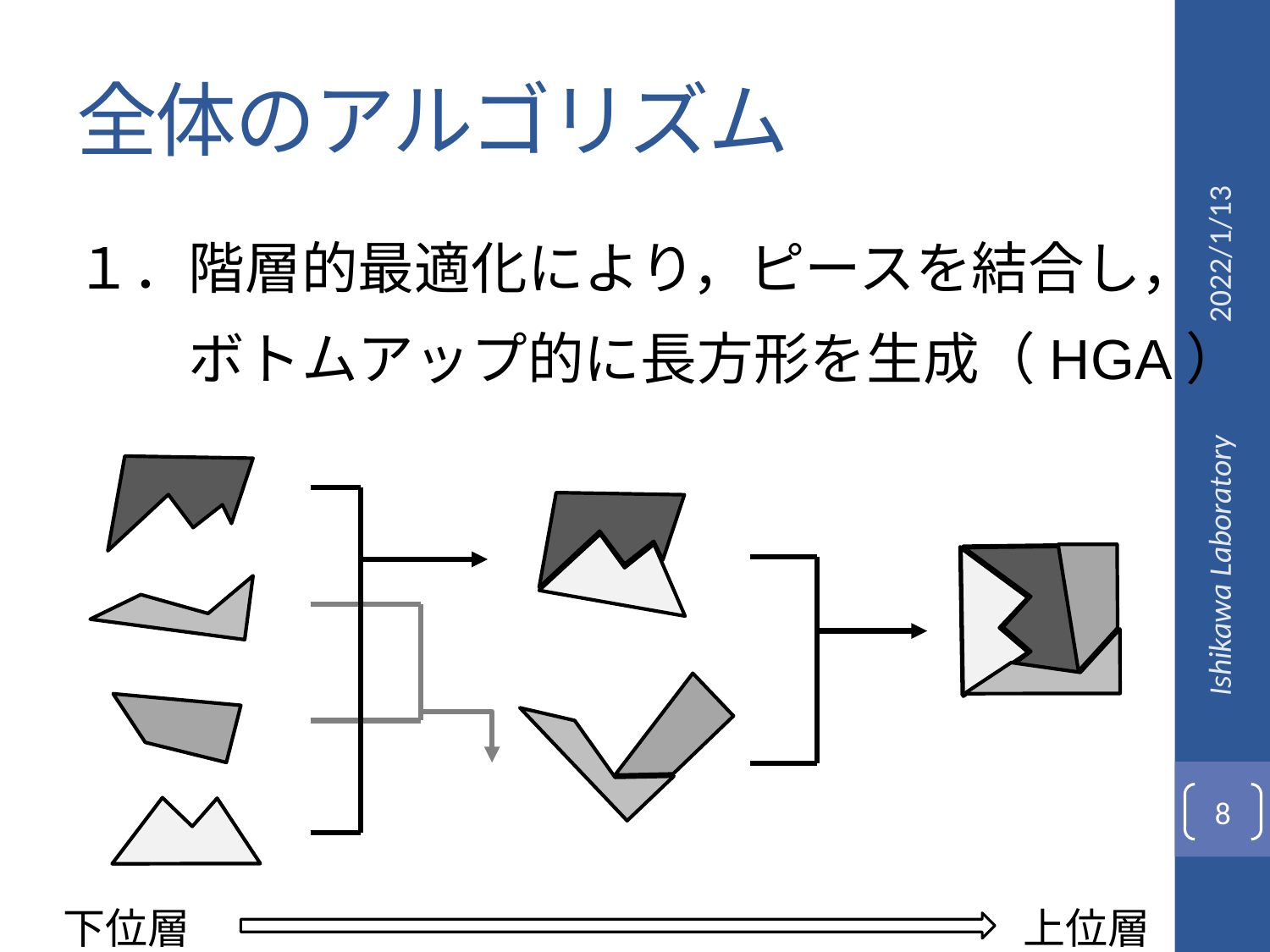

# 全体のアルゴリズム
2022/1/13
１．階層的最適化により，ピースを結合し，
　　ボトムアップ的に長方形を生成（HGA）

Ishikawa Laboratory

8
下位層
上位層